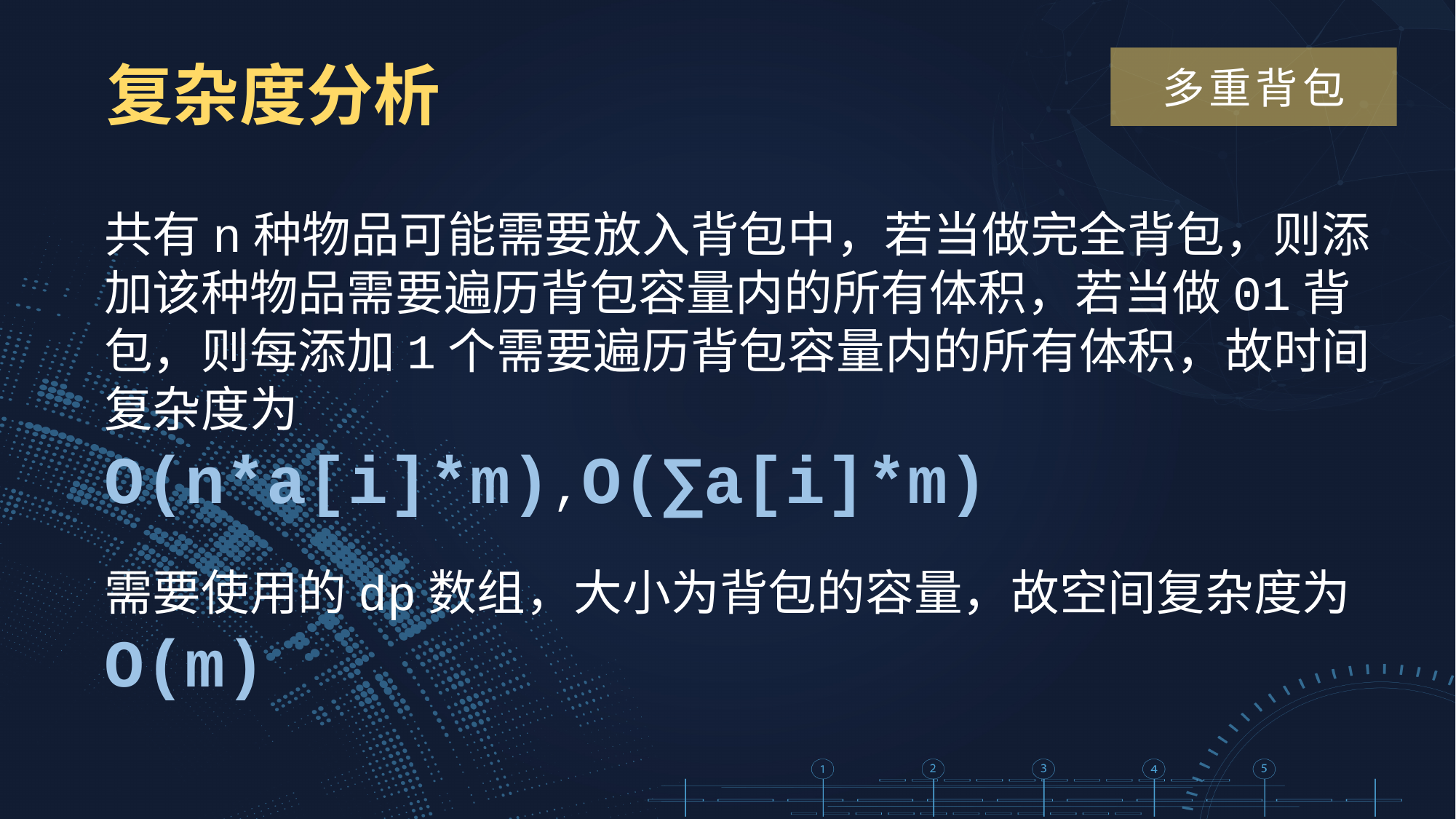

复杂度分析
多重背包
共有n种物品可能需要放入背包中，若当做完全背包，则添加该种物品需要遍历背包容量内的所有体积，若当做01背包，则每添加1个需要遍历背包容量内的所有体积，故时间复杂度为
O(n*a[i]*m),O(∑a[i]*m)
需要使用的dp数组，大小为背包的容量，故空间复杂度为O(m)